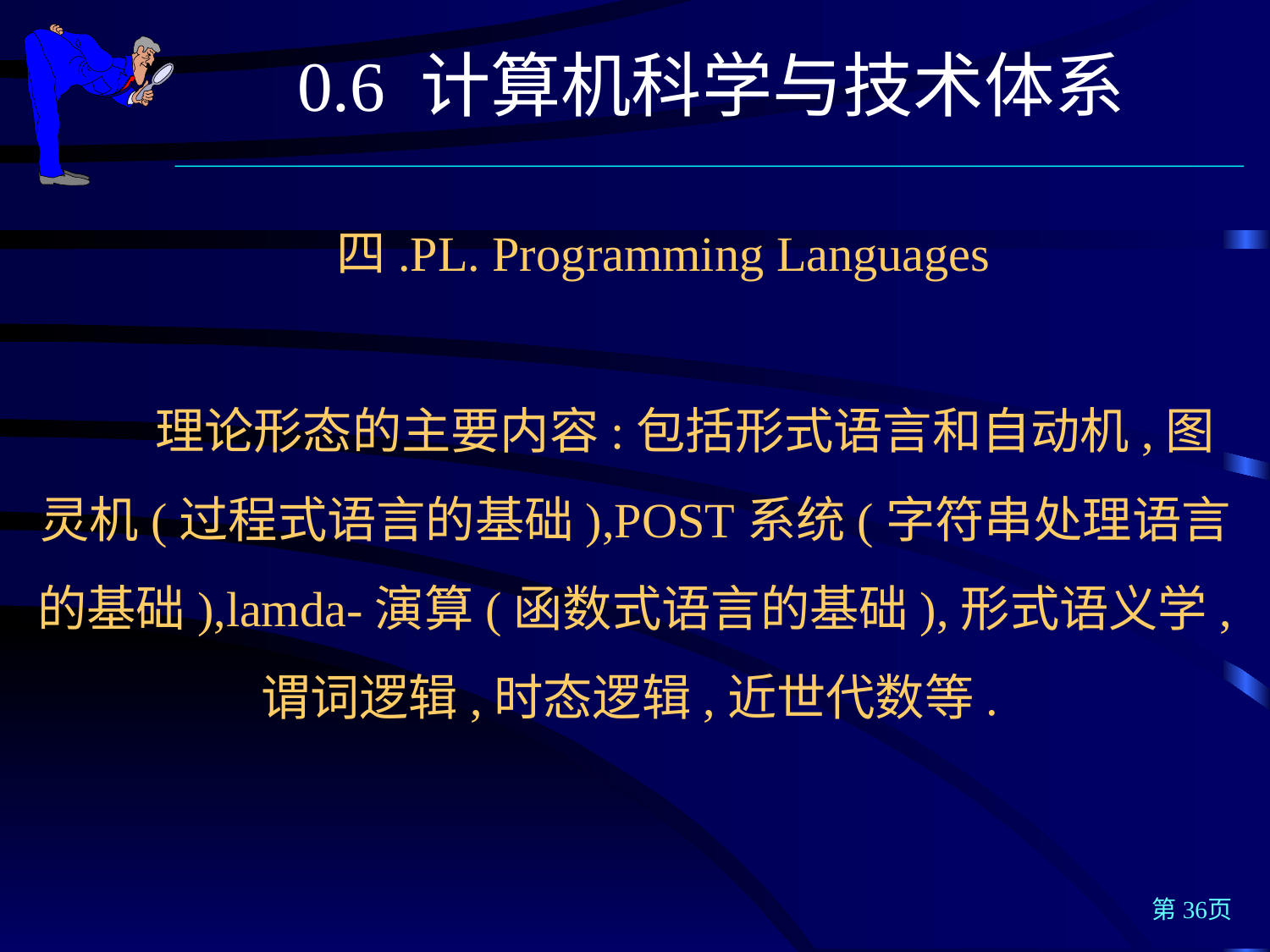

0.6 计算机科学与技术体系
    四.PL. Programming Languages
　　
　　理论形态的主要内容:包括形式语言和自动机,图灵机(过程式语言的基础),POST系统(字符串处理语言的基础),lamda-演算(函数式语言的基础),形式语义学,谓词逻辑,时态逻辑,近世代数等.
第36页